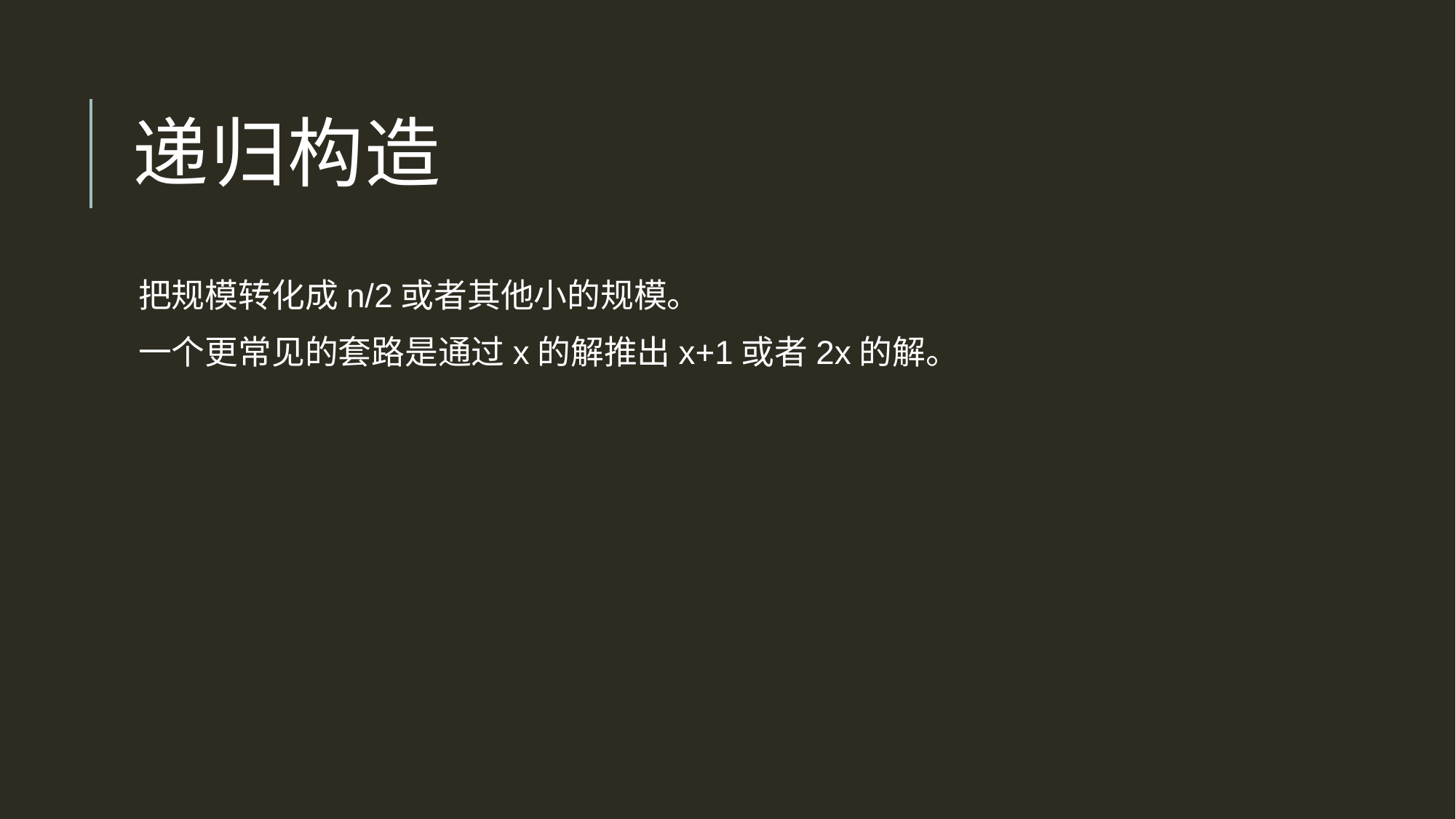

# 递归构造
把规模转化成n/2或者其他小的规模。
一个更常见的套路是通过x的解推出x+1或者2x的解。